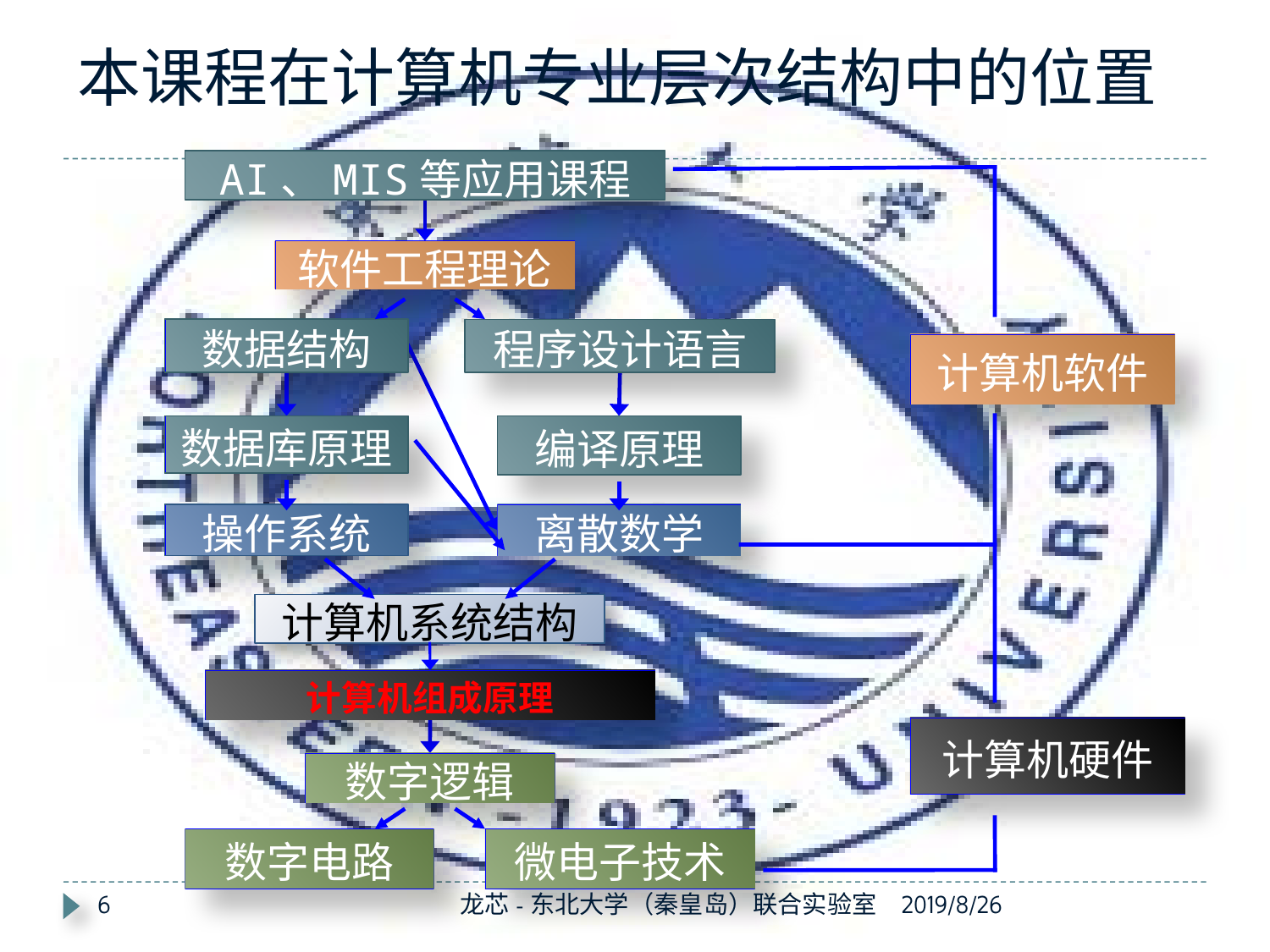

# 本课程在计算机专业层次结构中的位置
AI、MIS等应用课程

软件工程理论

数据结构
程序设计语言
计算机软件

数据库原理
编译原理

操作系统
离散数学

计算机系统结构
计算机组成原理
计算机硬件
数字逻辑

数字电路
微电子技术

6
龙芯-东北大学（秦皇岛）联合实验室
2019/8/26